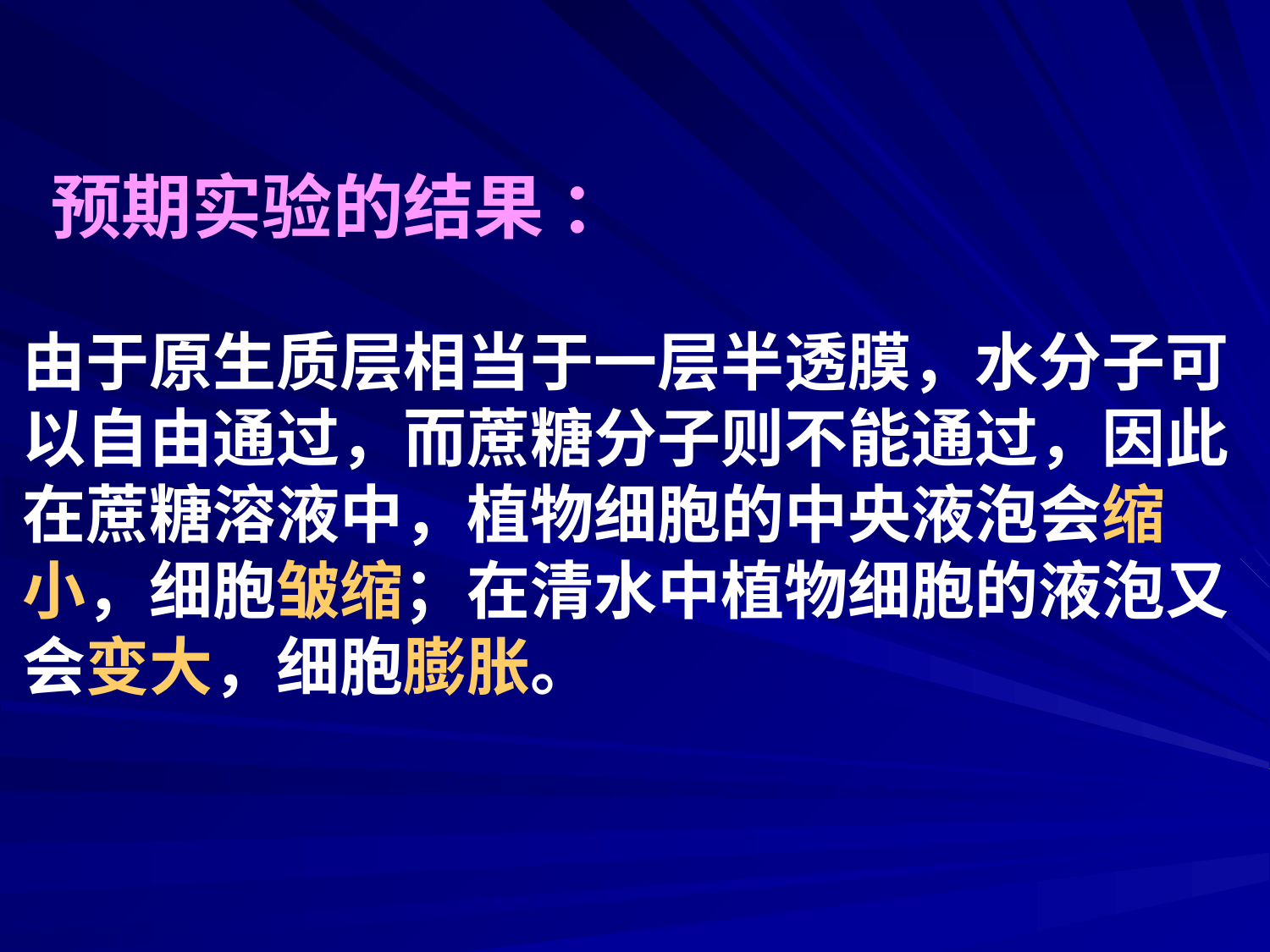

预期实验的结果 ：
由于原生质层相当于一层半透膜，水分子可以自由通过，而蔗糖分子则不能通过，因此在蔗糖溶液中，植物细胞的中央液泡会缩小，细胞皱缩；在清水中植物细胞的液泡又会变大，细胞膨胀。